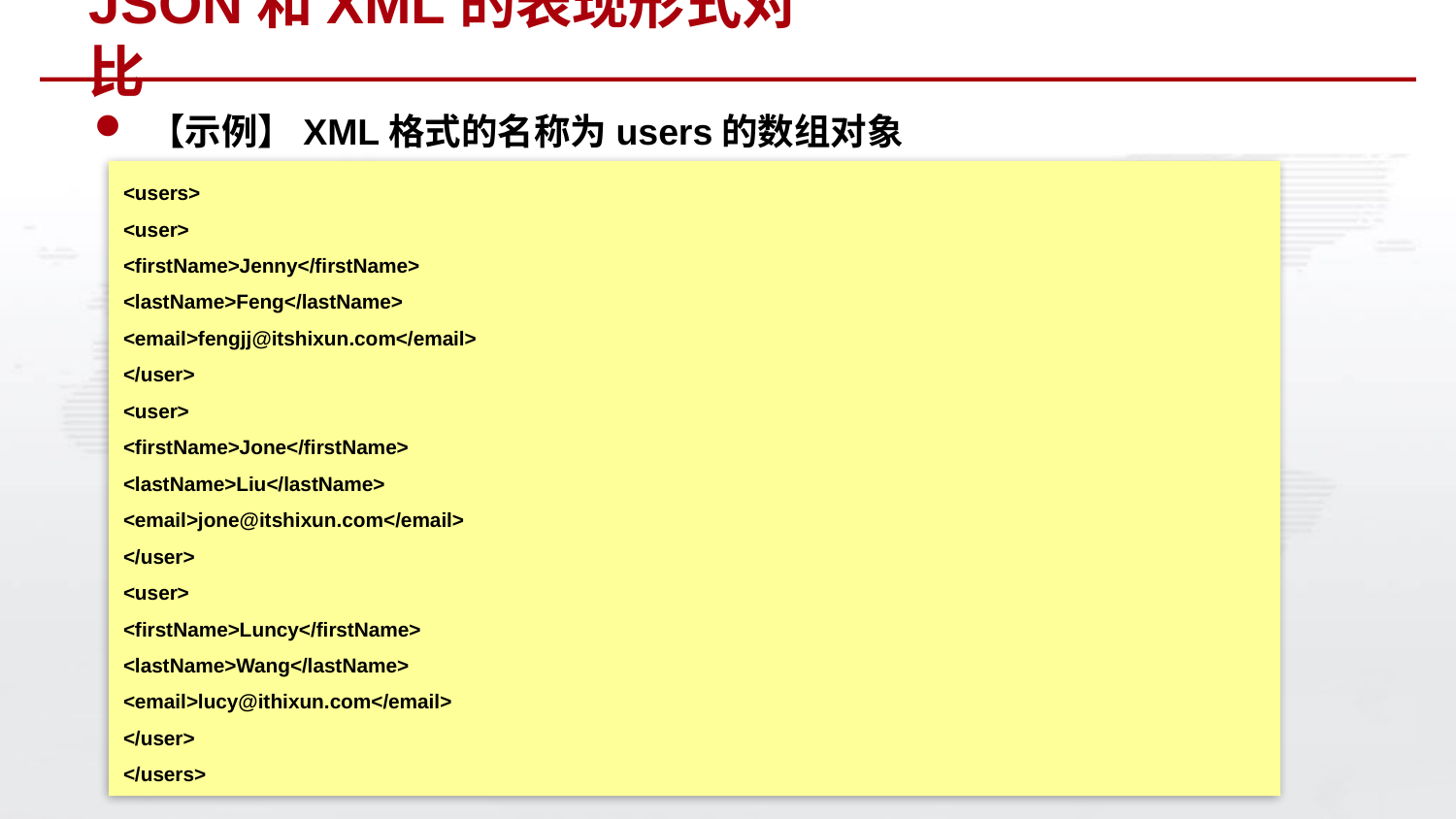

# JSON和XML的表现形式对比
【示例】XML格式的名称为users的数组对象

<users>
<user>
<firstName>Jenny</firstName>
<lastName>Feng</lastName>
<email>fengjj@itshixun.com</email>
</user>
<user>
<firstName>Jone</firstName>
<lastName>Liu</lastName>
<email>jone@itshixun.com</email>
</user>
<user>
<firstName>Luncy</firstName>
<lastName>Wang</lastName>
<email>lucy@ithixun.com</email>
</user>
</users>